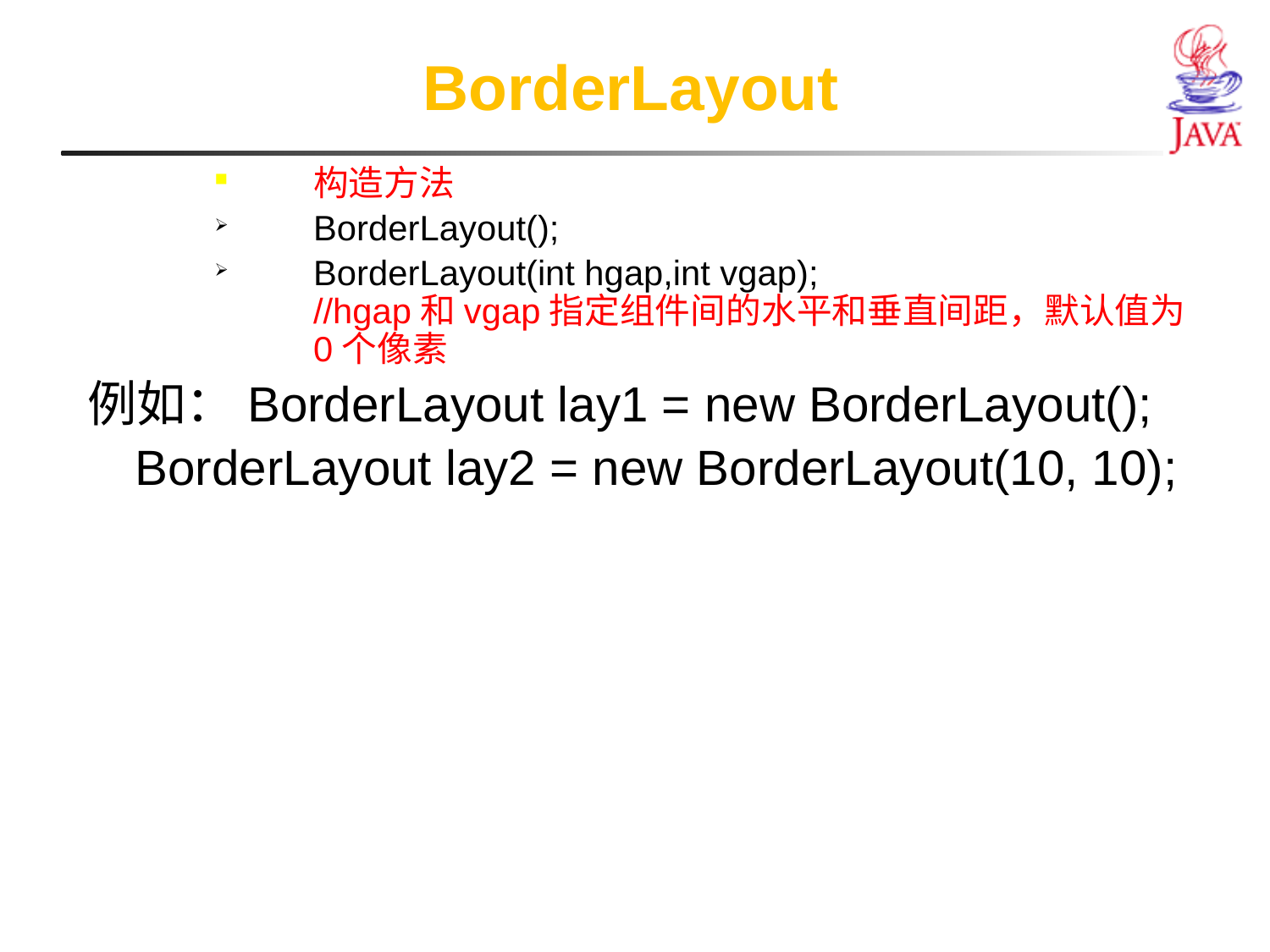

BorderLayout
构造方法
BorderLayout();
BorderLayout(int hgap,int vgap);
//hgap和vgap指定组件间的水平和垂直间距，默认值为0个像素
例如：BorderLayout lay1 = new BorderLayout();
	BorderLayout lay2 = new BorderLayout(10, 10);